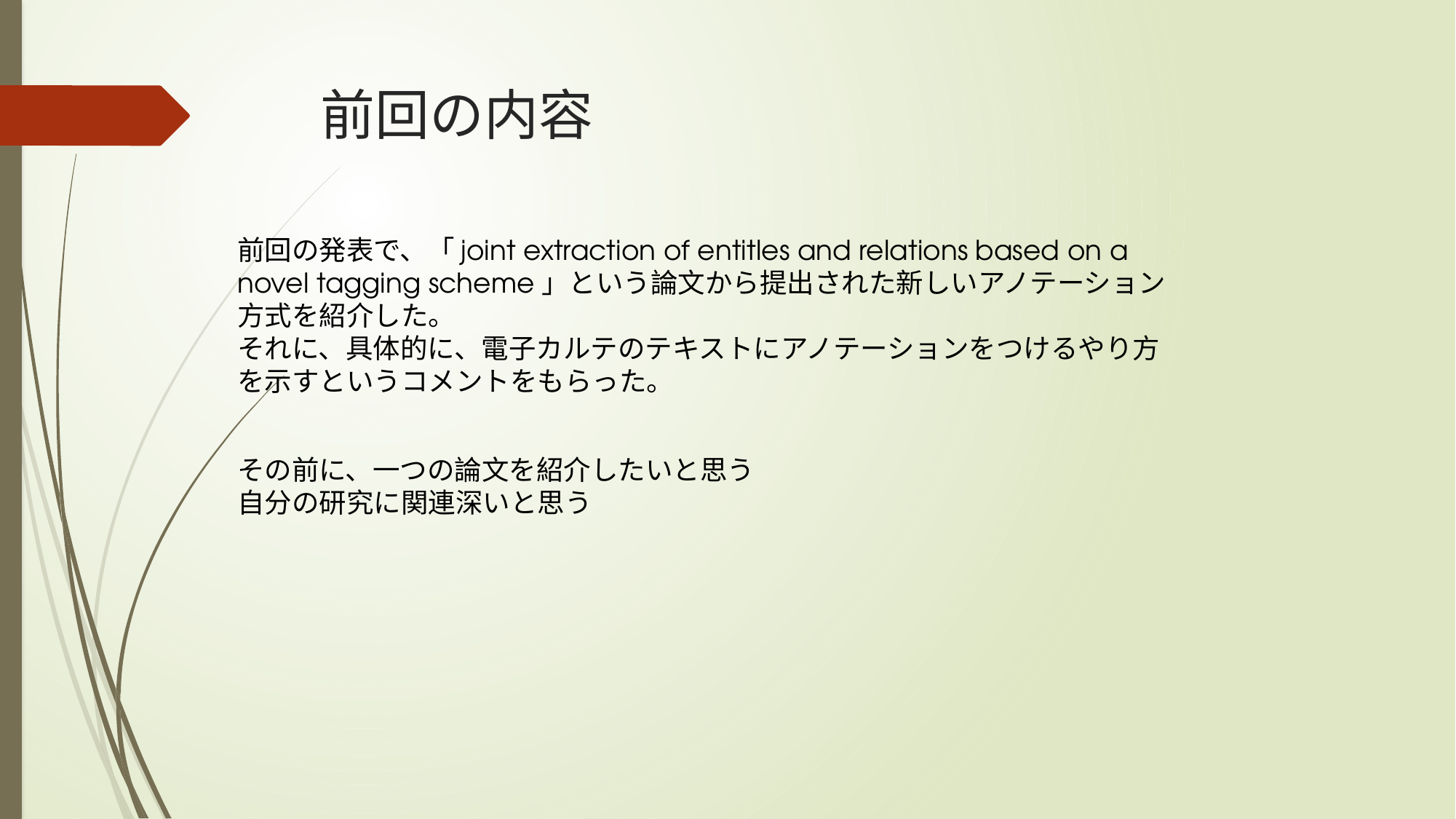

# 前回の内容
前回の発表で、「joint extraction of entitles and relations based on a novel tagging scheme」という論文から提出された新しいアノテーション方式を紹介した。
それに、具体的に、電子カルテのテキストにアノテーションをつけるやり方を示すというコメントをもらった。
その前に、一つの論文を紹介したいと思う
自分の研究に関連深いと思う